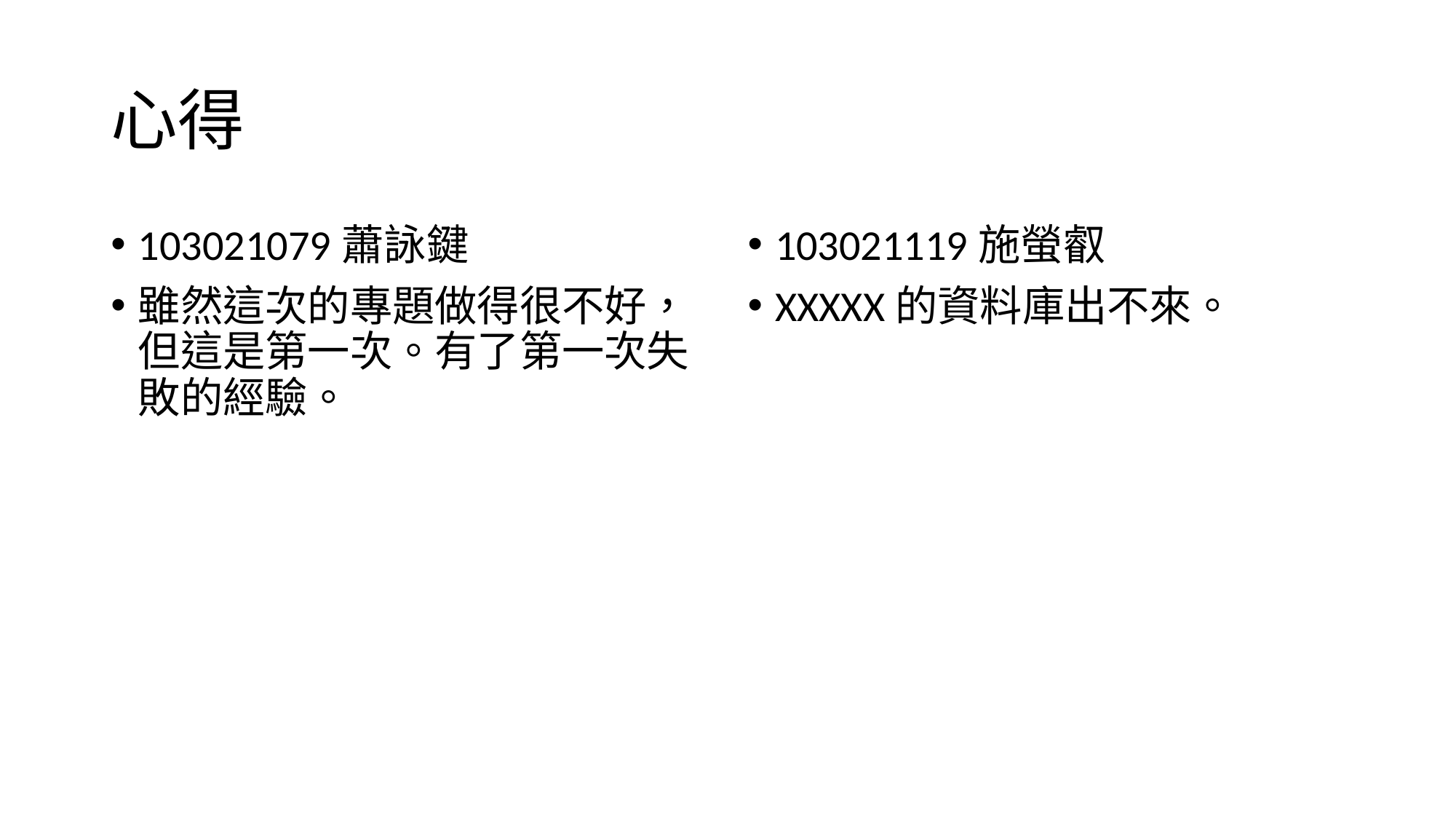

# 心得
103021079蕭詠鍵
雖然這次的專題做得很不好，但這是第一次。有了第一次失敗的經驗。
103021119施螢叡
XXXXX的資料庫出不來。